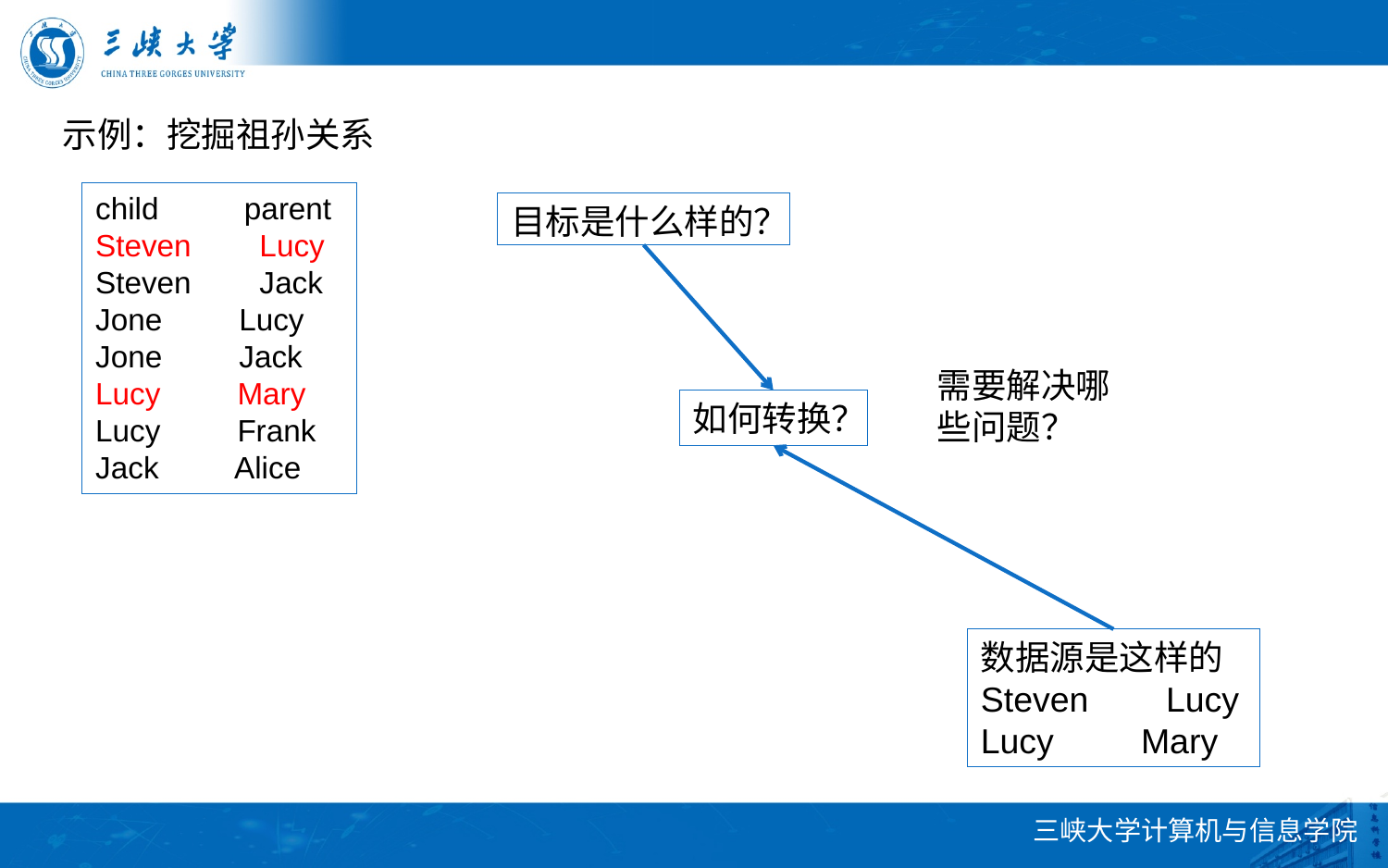

示例：挖掘祖孙关系
child          parent
Steven        Lucy
Steven        Jack
Jone         Lucy
Jone         Jack
Lucy         Mary
Lucy         Frank
Jack         Alice
目标是什么样的？
需要解决哪些问题？
如何转换？
数据源是这样的
Steven        Lucy
Lucy         Mary